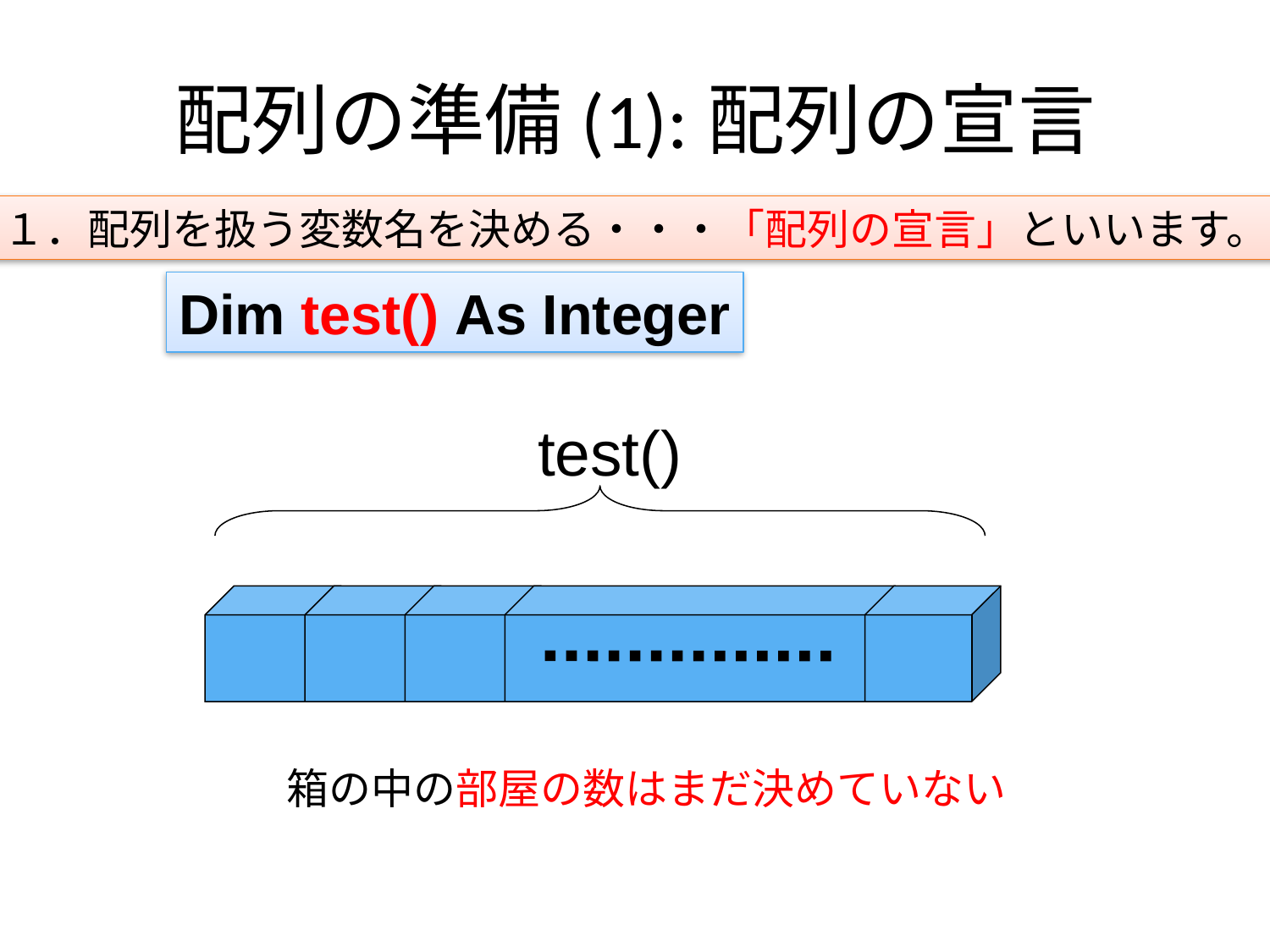

# 配列の準備(1):配列の宣言

１．配列を扱う変数名を決める・・・「配列の宣言」といいます。
Dim test() As Integer
test()

箱の中の部屋の数はまだ決めていない